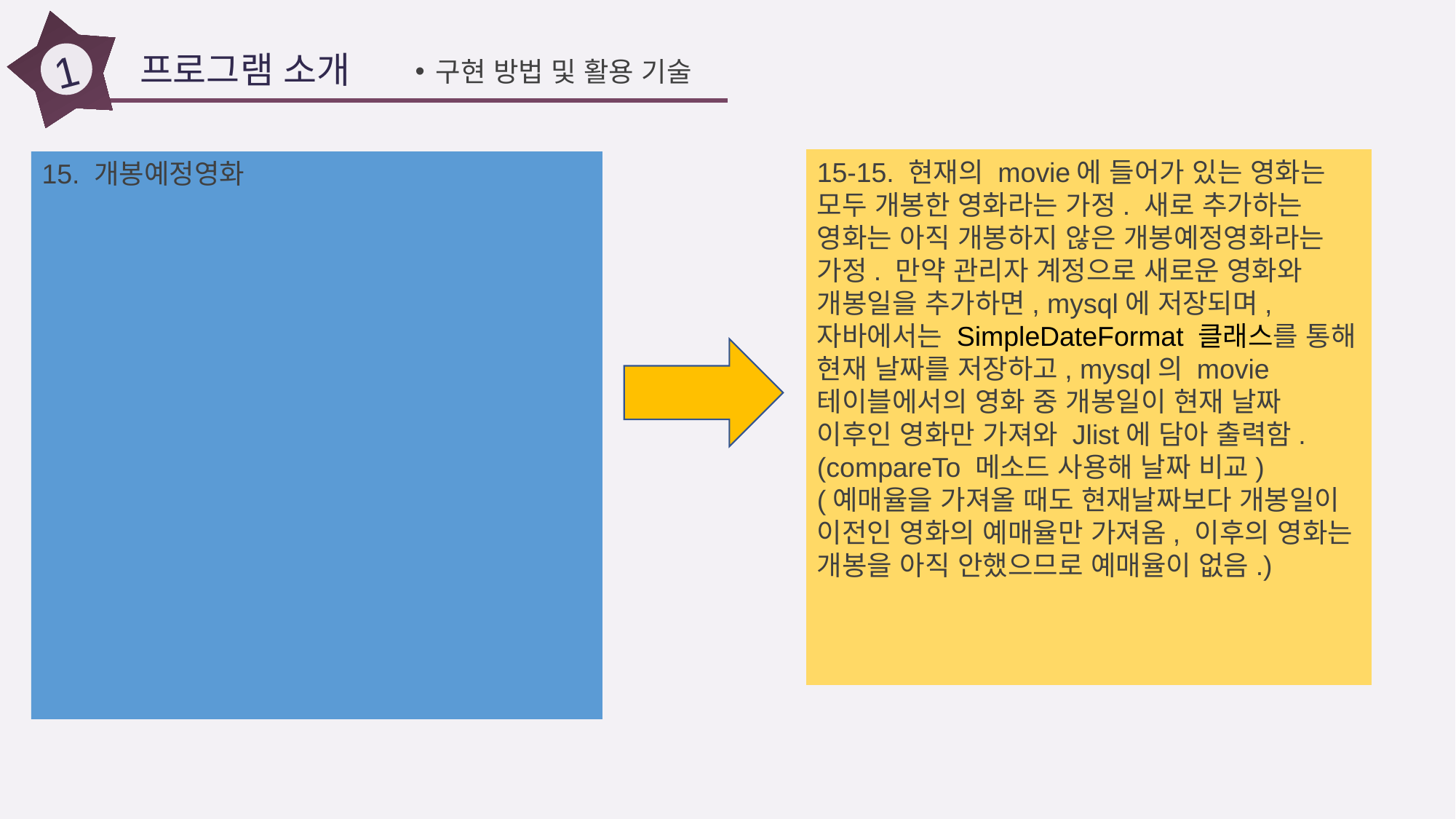

1
프로그램 소개
구현 방법 및 활용 기술
15-15. 현재의 movie에 들어가 있는 영화는 모두 개봉한 영화라는 가정. 새로 추가하는 영화는 아직 개봉하지 않은 개봉예정영화라는 가정. 만약 관리자 계정으로 새로운 영화와 개봉일을 추가하면, mysql에 저장되며, 자바에서는 SimpleDateFormat 클래스를 통해 현재 날짜를 저장하고, mysql의 movie테이블에서의 영화 중 개봉일이 현재 날짜 이후인 영화만 가져와 Jlist에 담아 출력함.
(compareTo 메소드 사용해 날짜 비교)
(예매율을 가져올 때도 현재날짜보다 개봉일이 이전인 영화의 예매율만 가져옴, 이후의 영화는 개봉을 아직 안했으므로 예매율이 없음.)

15. 개봉예정영화